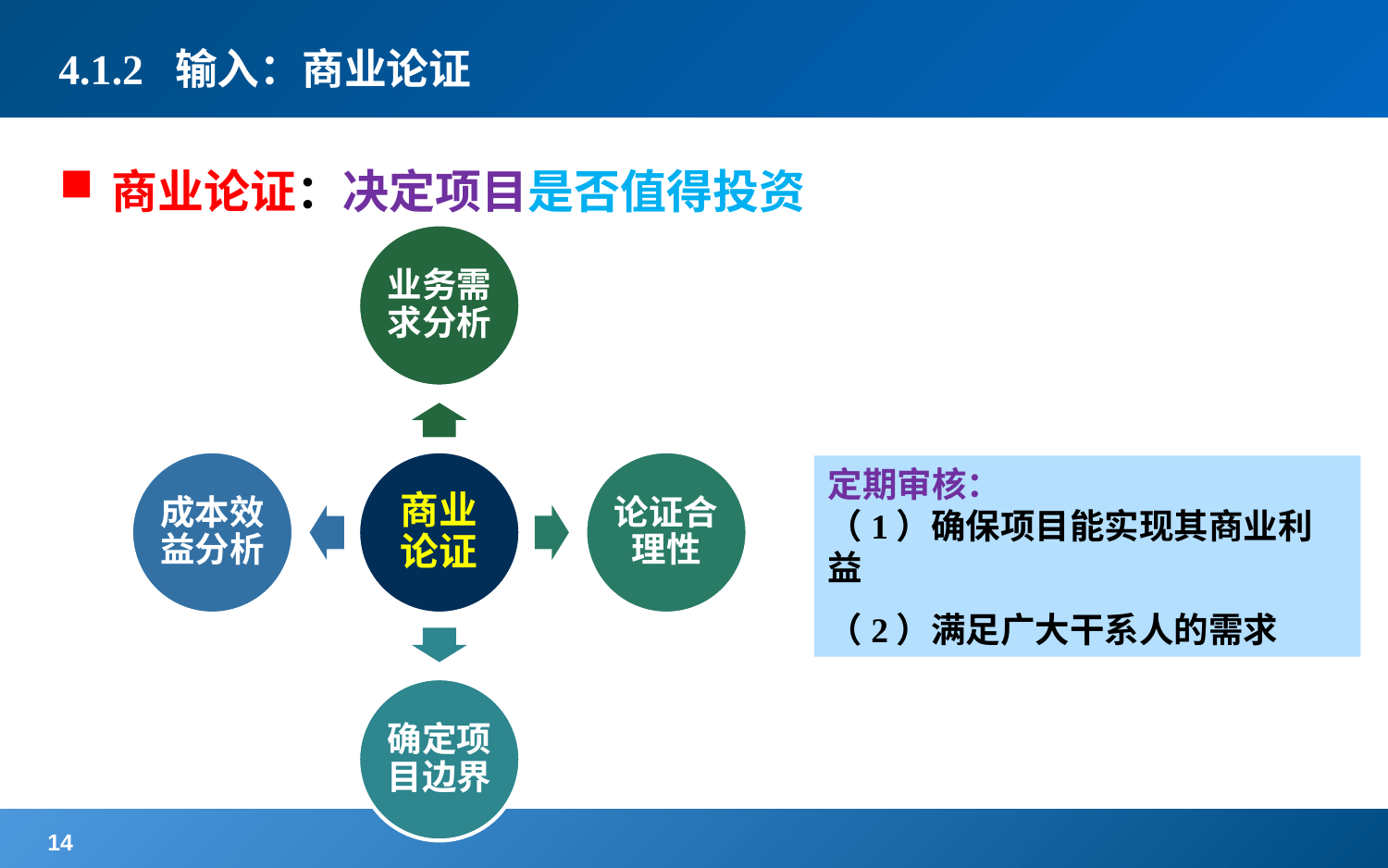

# 4.1.2  输入：商业论证
商业论证：决定项目是否值得投资

商业论证

业务需求分析

论证合理性

确定项目边界

成本效益分析
定期审核：
（1）确保项目能实现其商业利益
（2）满足广大干系人的需求